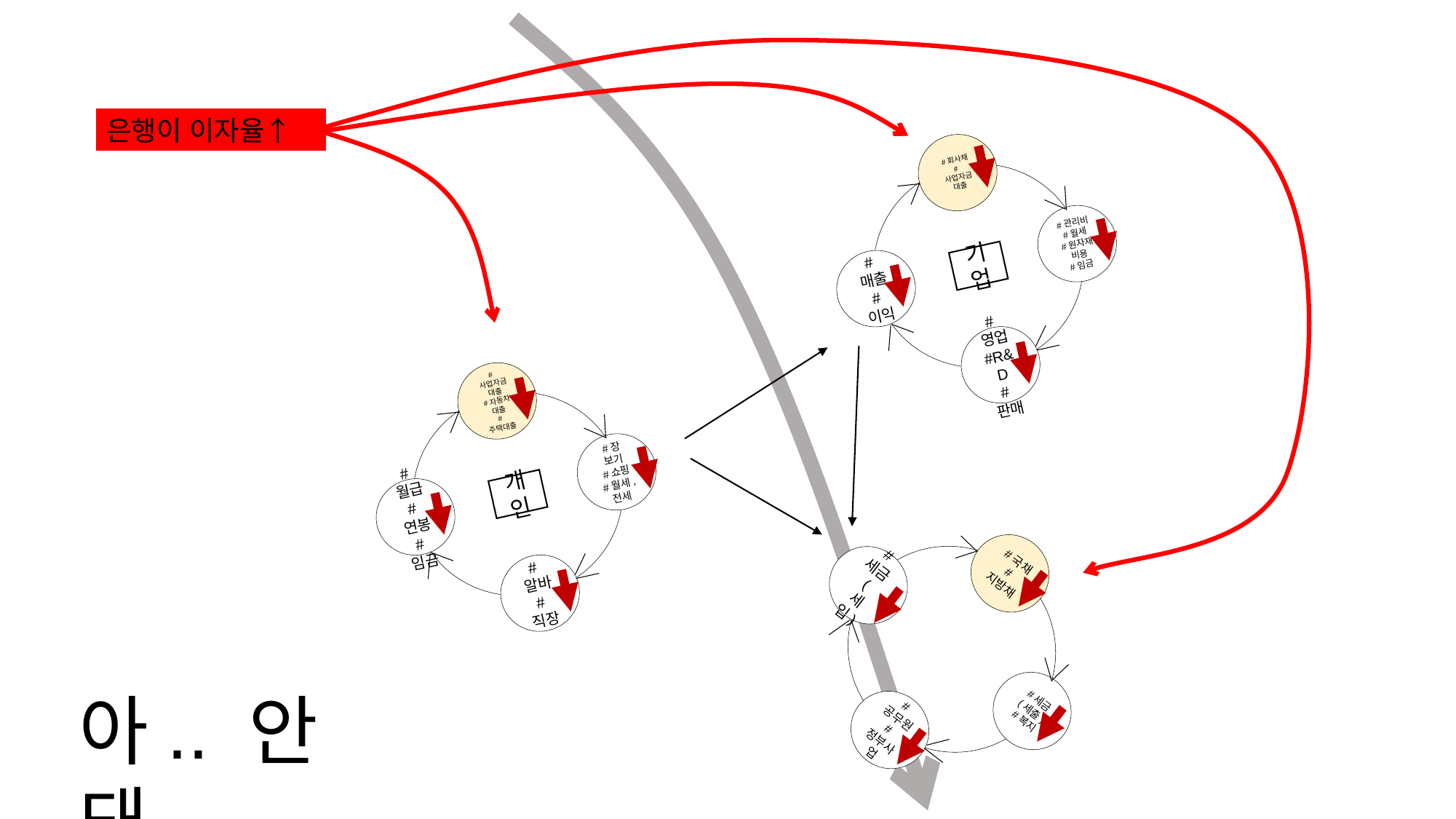

`

은행이 이자율↑

#회사채
#사업자금 대출

#매출
#이익
#관리비
#월세
#원자재 비용
#임금
#영업
#R&D
#판매
기업
#사업자금 대출
#자동차 대출
#주택대출

#월급
#연봉
#임금
#장 보기
#쇼핑
#월세, 전세
#알바
#직장
개인
#국채
#지방채

#세금(세입)
#세금
(세출)
#복지
#공무원
#정부사업
아.. 안돼..